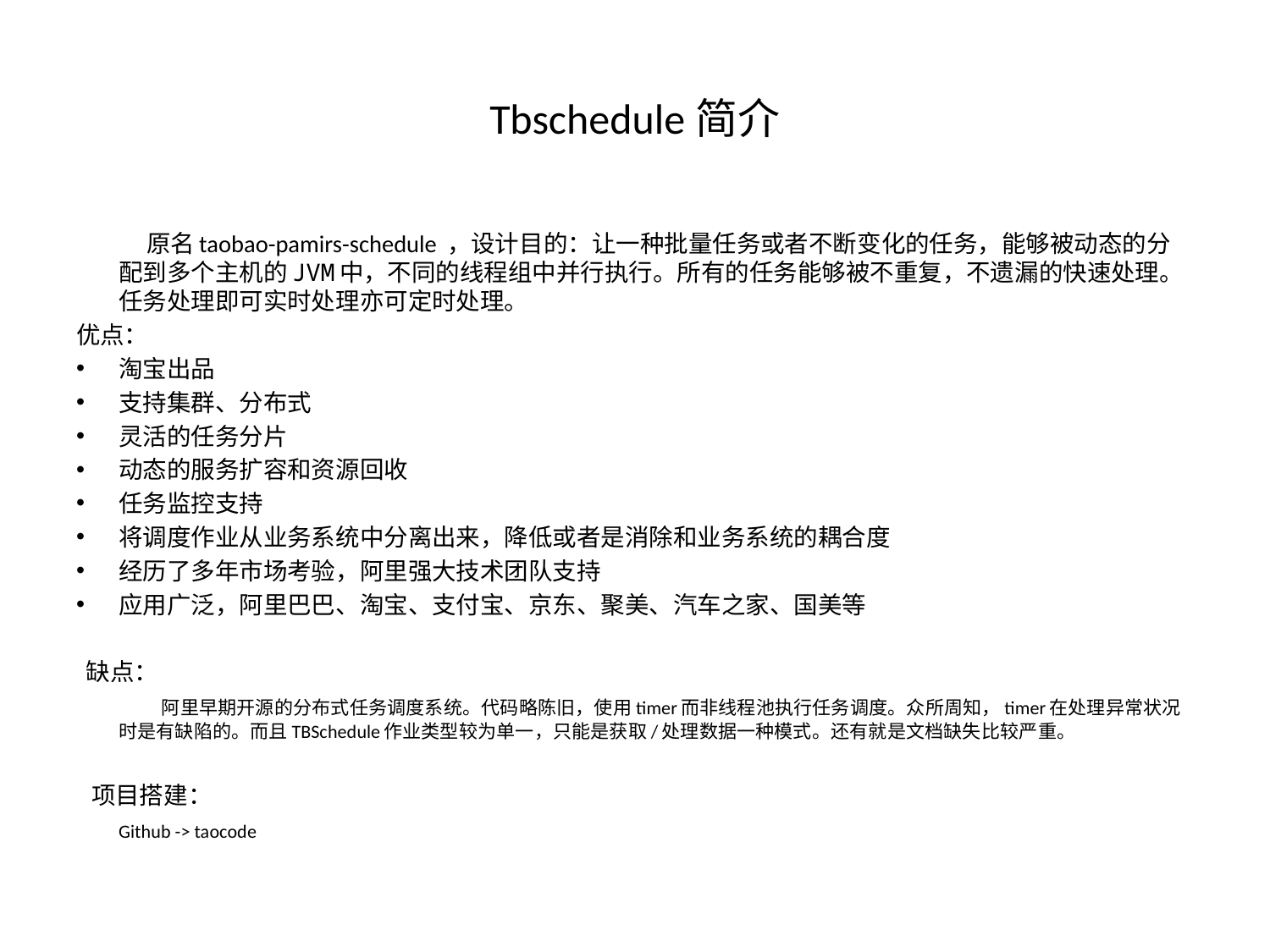

# Tbschedule简介
            原名taobao-pamirs-schedule ，设计目的：让一种批量任务或者不断变化的任务，能够被动态的分配到多个主机的JVM中，不同的线程组中并行执行。所有的任务能够被不重复，不遗漏的快速处理。任务处理即可实时处理亦可定时处理。
优点：
淘宝出品
支持集群、分布式
灵活的任务分片
动态的服务扩容和资源回收
任务监控支持
将调度作业从业务系统中分离出来，降低或者是消除和业务系统的耦合度
经历了多年市场考验，阿里强大技术团队支持
应用广泛，阿里巴巴、淘宝、支付宝、京东、聚美、汽车之家、国美等

 缺点：
	       阿里早期开源的分布式任务调度系统。代码略陈旧，使用timer而非线程池执行任务调度。众所周知，timer在处理异常状况时是有缺陷的。而且TBSchedule作业类型较为单一，只能是获取/处理数据一种模式。还有就是文档缺失比较严重。

  项目搭建：
		Github -> taocode